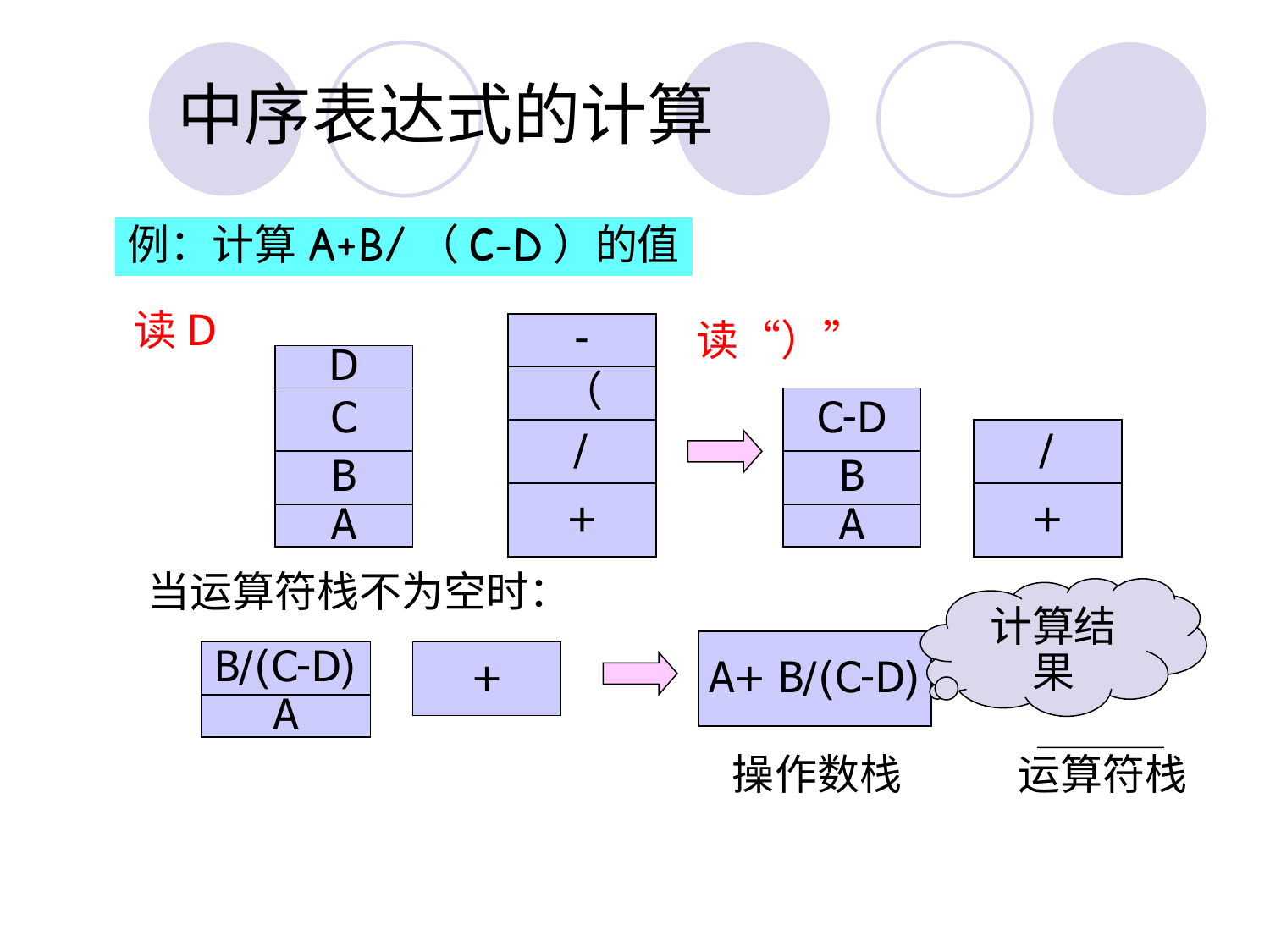

# 中序表达式的计算
例：计算A+B/（C-D）的值
读D
读“）”
-
（
/
+
D
C
B
A
C-D
B
A
/
+

当运算符栈不为空时：
计算结果
A+ B/(C-D)
B/(C-D)
A
+

操作数栈
运算符栈

46